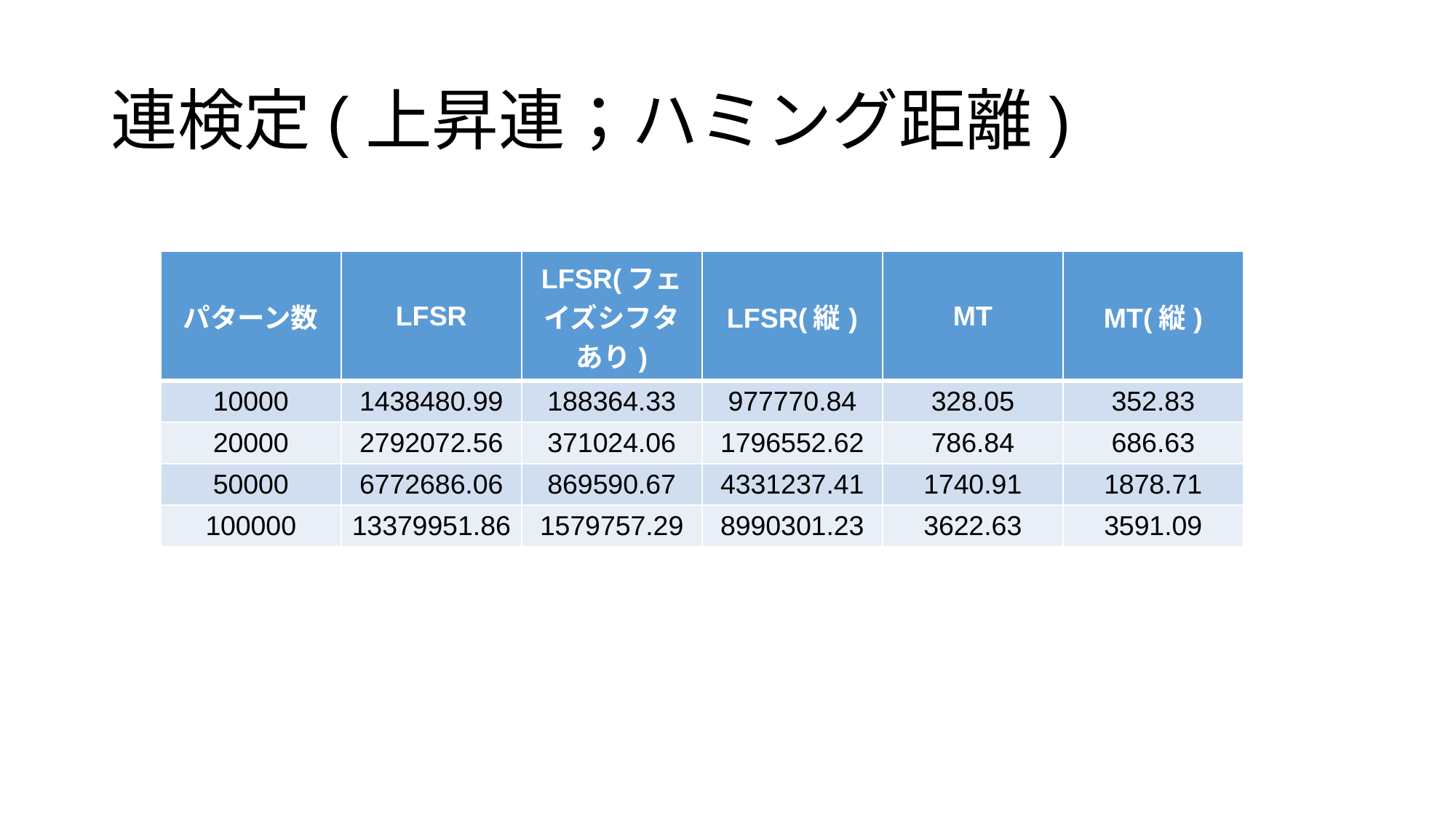

# 連検定(上昇連；ハミング距離)
| パターン数 | LFSR | LFSR(フェイズシフタあり) | LFSR(縦) | MT | MT(縦) |
| --- | --- | --- | --- | --- | --- |
| 10000 | 1438480.99 | 188364.33 | 977770.84 | 328.05 | 352.83 |
| 20000 | 2792072.56 | 371024.06 | 1796552.62 | 786.84 | 686.63 |
| 50000 | 6772686.06 | 869590.67 | 4331237.41 | 1740.91 | 1878.71 |
| 100000 | 13379951.86 | 1579757.29 | 8990301.23 | 3622.63 | 3591.09 |